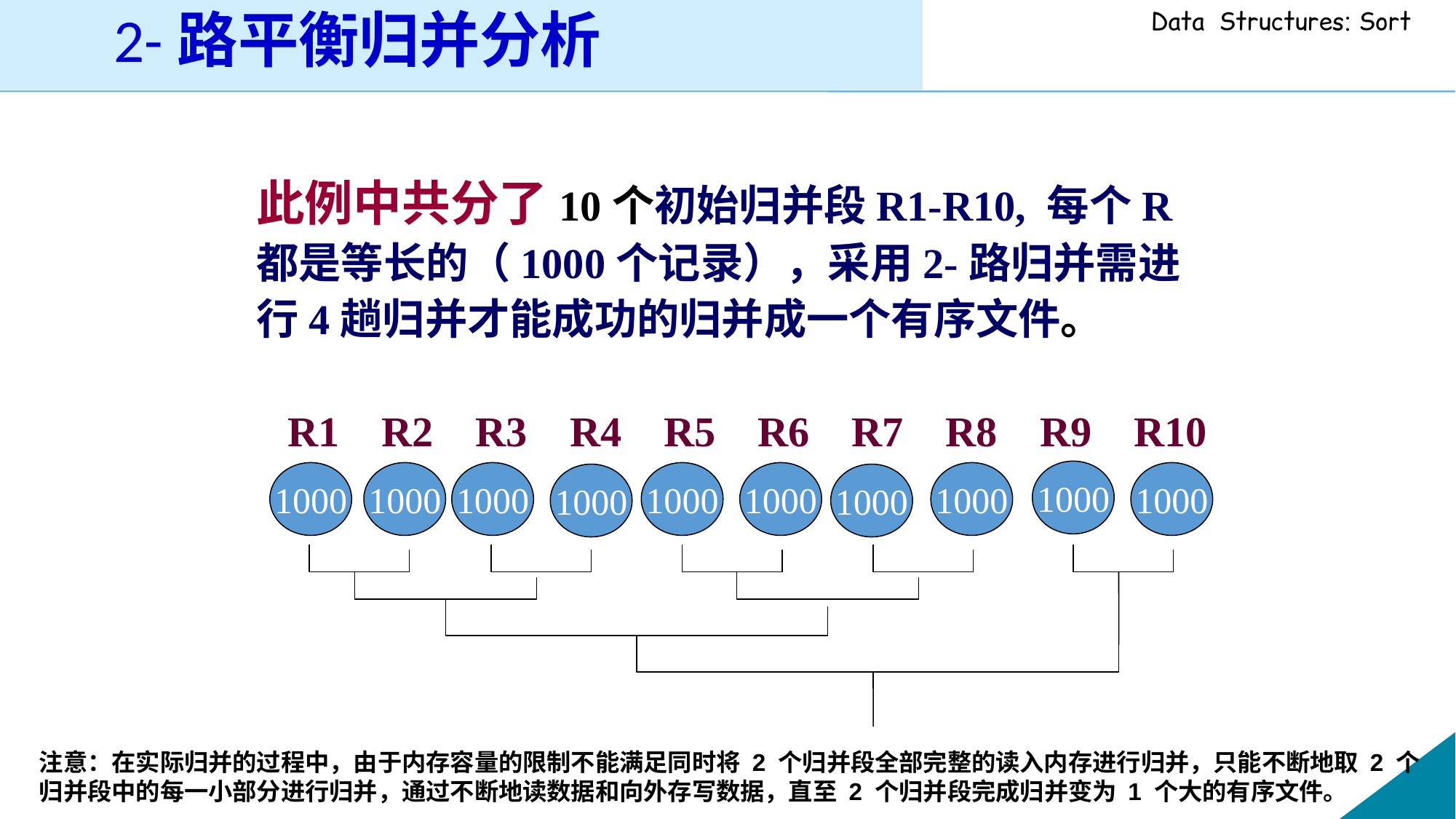

# 2-路平衡归并分析
此例中共分了10个初始归并段R1-R10, 每个R都是等长的（1000个记录），采用2-路归并需进行4趟归并才能成功的归并成一个有序文件。

   R1    R2    R3    R4    R5    R6    R7    R8    R9    R10
1000
1000
1000
1000
1000
1000
1000
1000
1000
1000

注意：在实际归并的过程中，由于内存容量的限制不能满足同时将 2 个归并段全部完整的读入内存进行归并，只能不断地取 2 个归并段中的每一小部分进行归并，通过不断地读数据和向外存写数据，直至 2 个归并段完成归并变为 1 个大的有序文件。